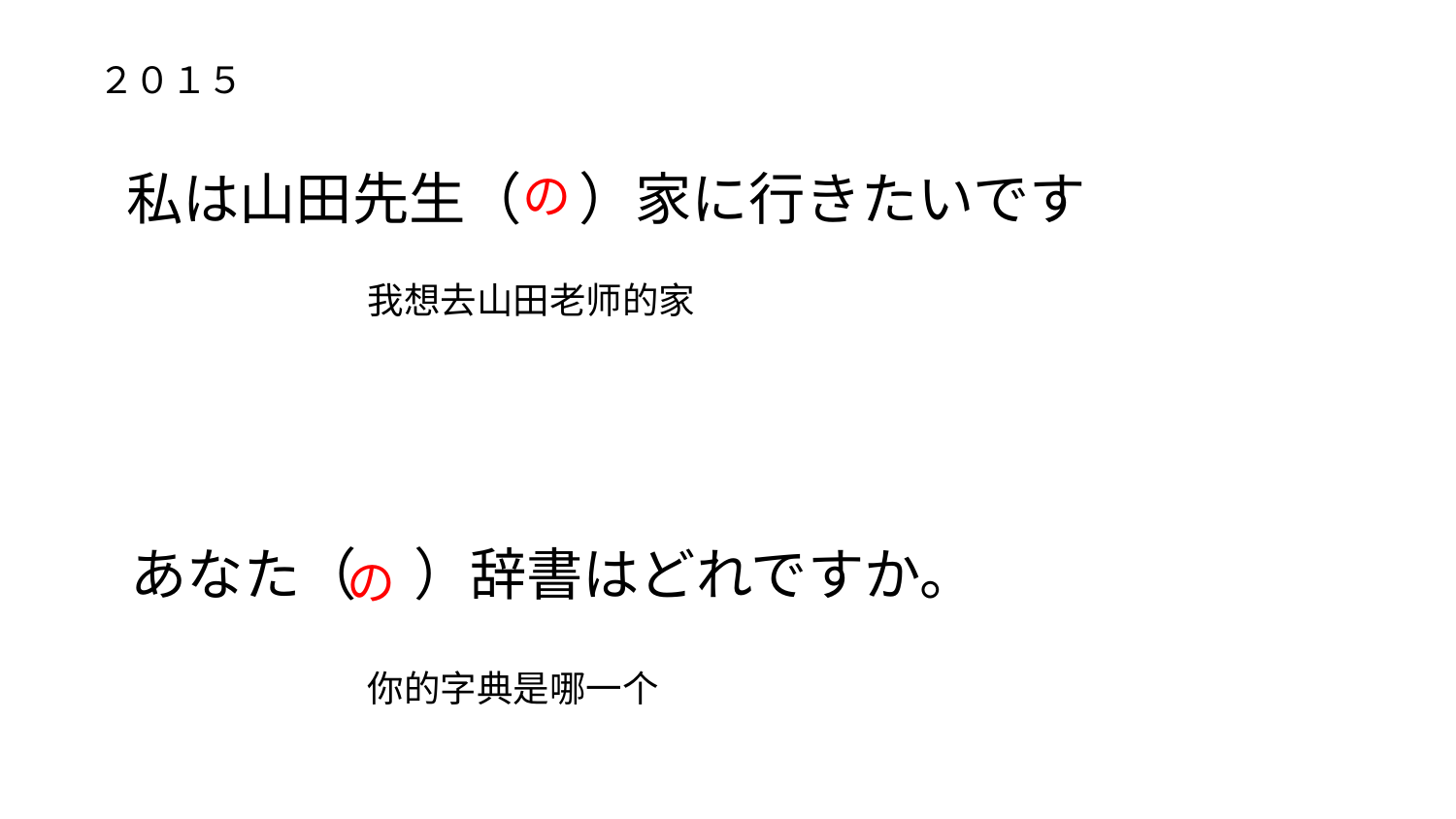

２０１５
私は山田先生（　）家に行きたいです
の
我想去山田老师的家
あなた（　）辞書はどれですか。
の
你的字典是哪一个